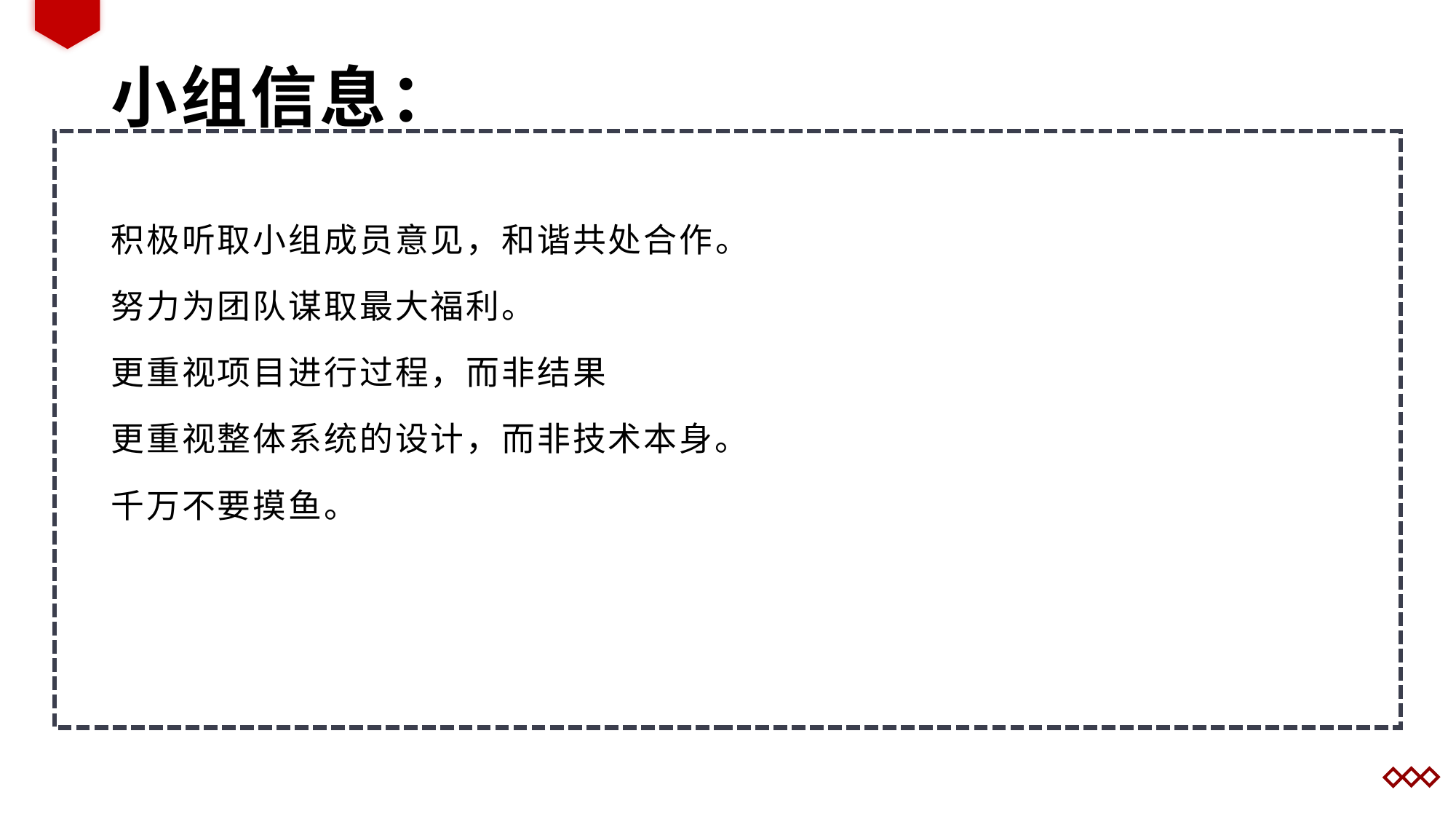

小组信息：

积极听取小组成员意见，和谐共处合作。
努力为团队谋取最大福利。
更重视项目进行过程，而非结果
更重视整体系统的设计，而非技术本身。
千万不要摸鱼。